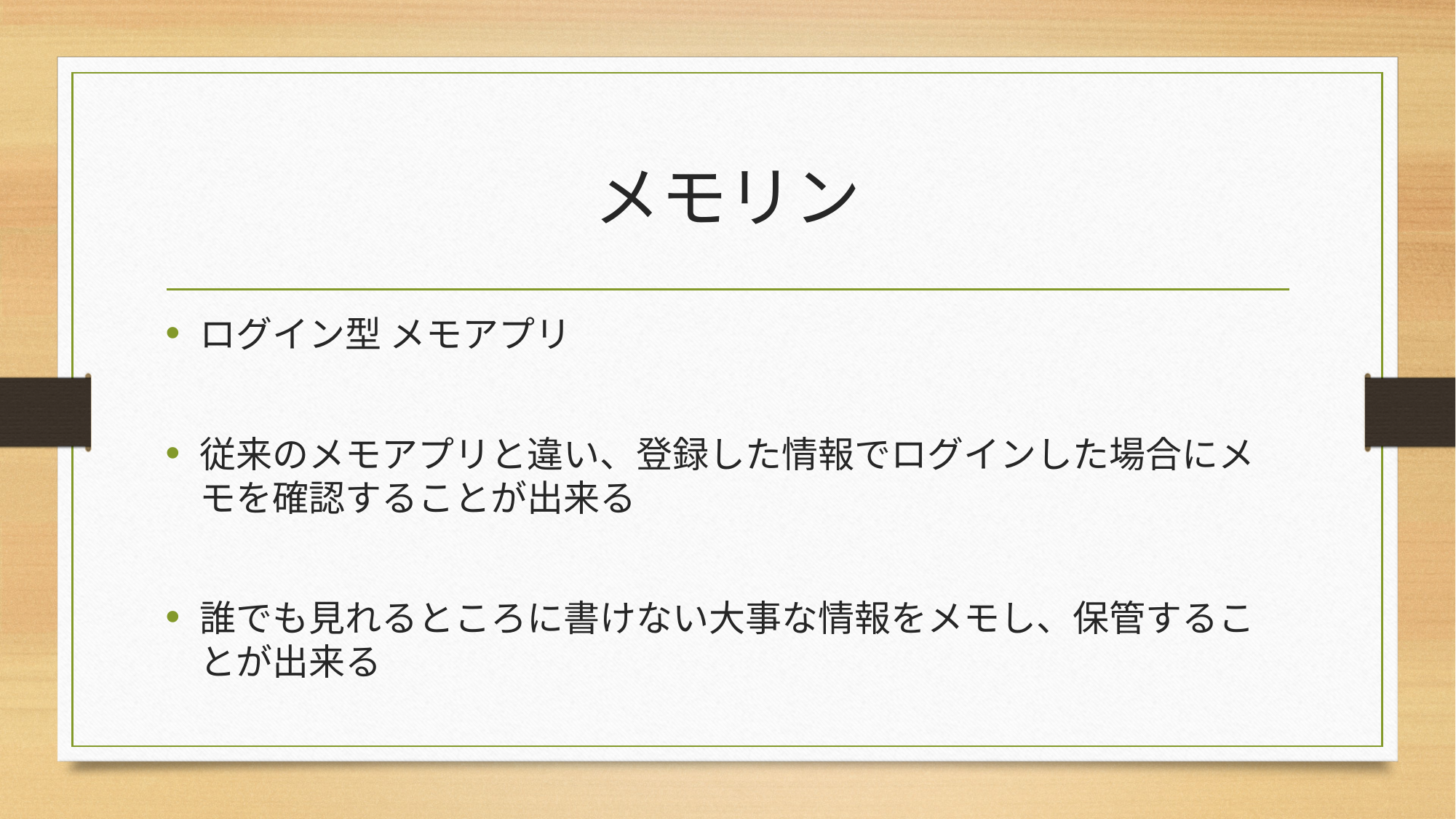

# メモリン
ログイン型 メモアプリ

従来のメモアプリと違い、登録した情報でログインした場合にメモを確認することが出来る

誰でも見れるところに書けない大事な情報をメモし、保管することが出来る